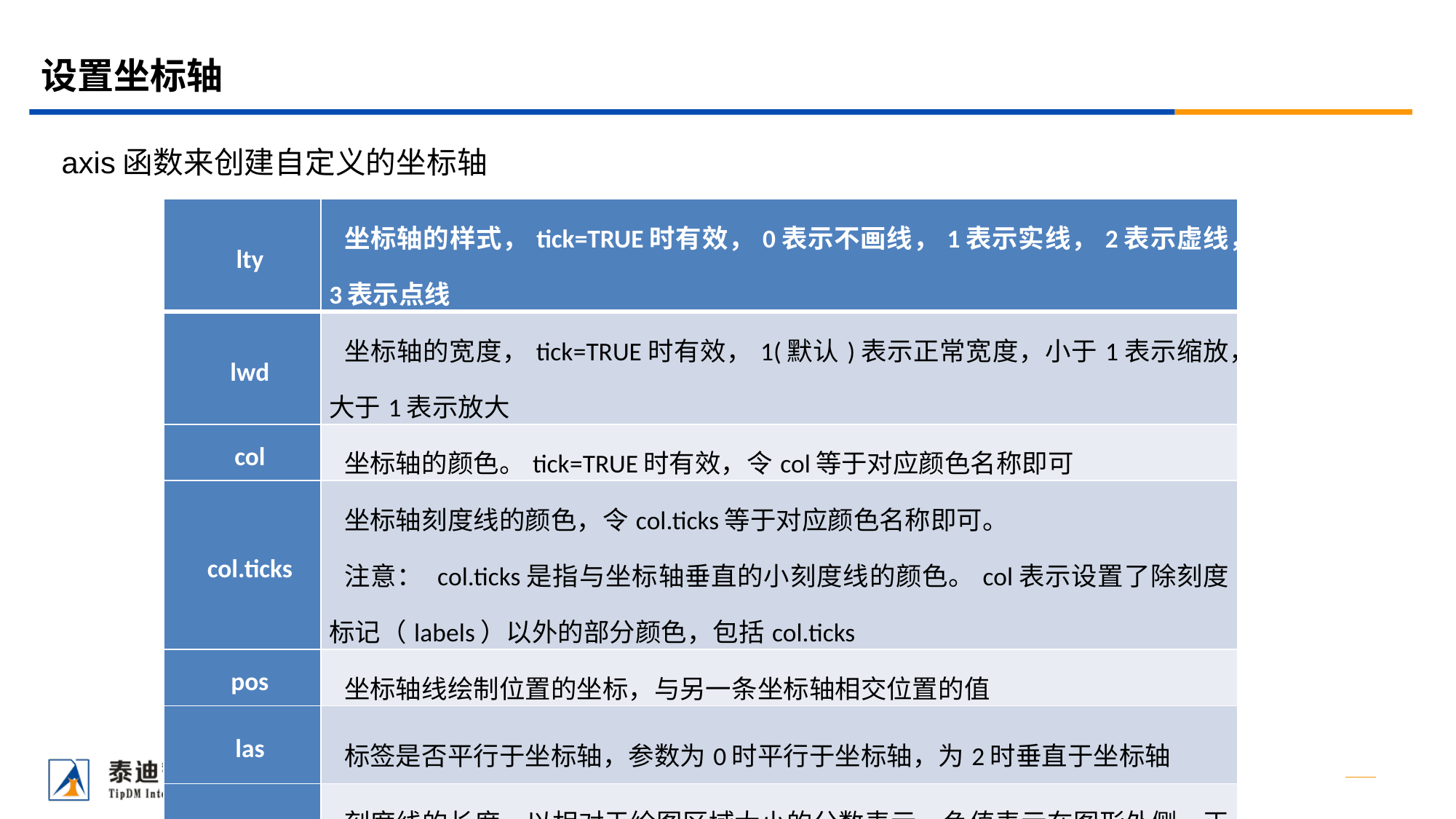

# 设置坐标轴

axis函数来创建自定义的坐标轴

| lty | 坐标轴的样式，tick=TRUE时有效，0表示不画线，1表示实线，2表示虚线，3表示点线 |
| --- | --- |
| lwd | 坐标轴的宽度，tick=TRUE时有效，1(默认)表示正常宽度，小于1表示缩放，大于1表示放大 |
| col | 坐标轴的颜色。tick=TRUE时有效，令col等于对应颜色名称即可 |
| col.ticks | 坐标轴刻度线的颜色，令col.ticks等于对应颜色名称即可。 注意： col.ticks是指与坐标轴垂直的小刻度线的颜色。col表示设置了除刻度标记（labels）以外的部分颜色，包括col.ticks |
| pos | 坐标轴线绘制位置的坐标，与另一条坐标轴相交位置的值 |
| las | 标签是否平行于坐标轴，参数为0时平行于坐标轴，为2时垂直于坐标轴 |
| tck | 刻度线的长度，以相对于绘图区域大小的分数表示，负值表示在图形外侧，正值表示在图形内侧，0表示禁用刻度，1表示绘制网格线，默认值为-0.01 |